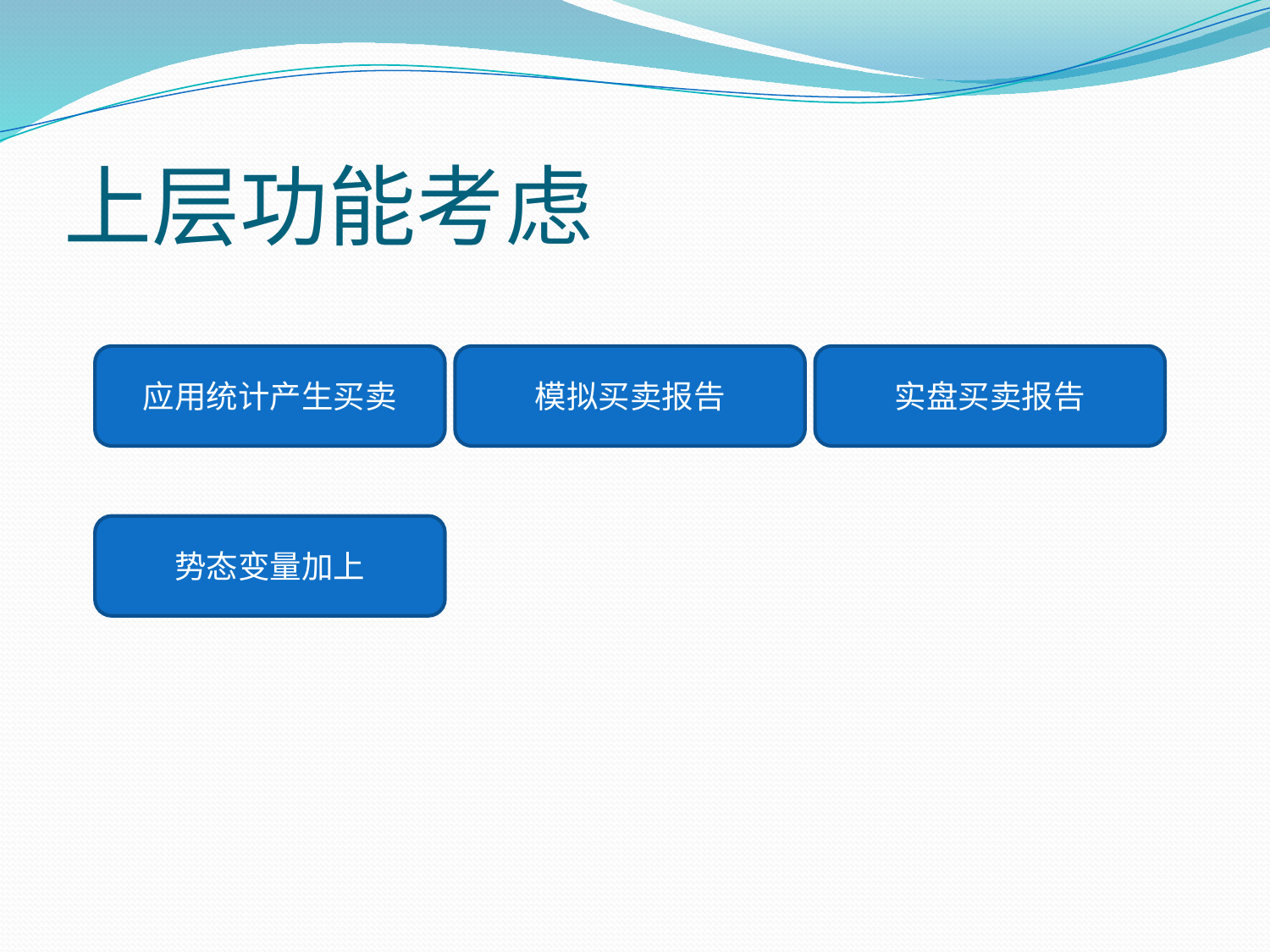

# 上层功能考虑

应用统计产生买卖
模拟买卖报告
实盘买卖报告
势态变量加上